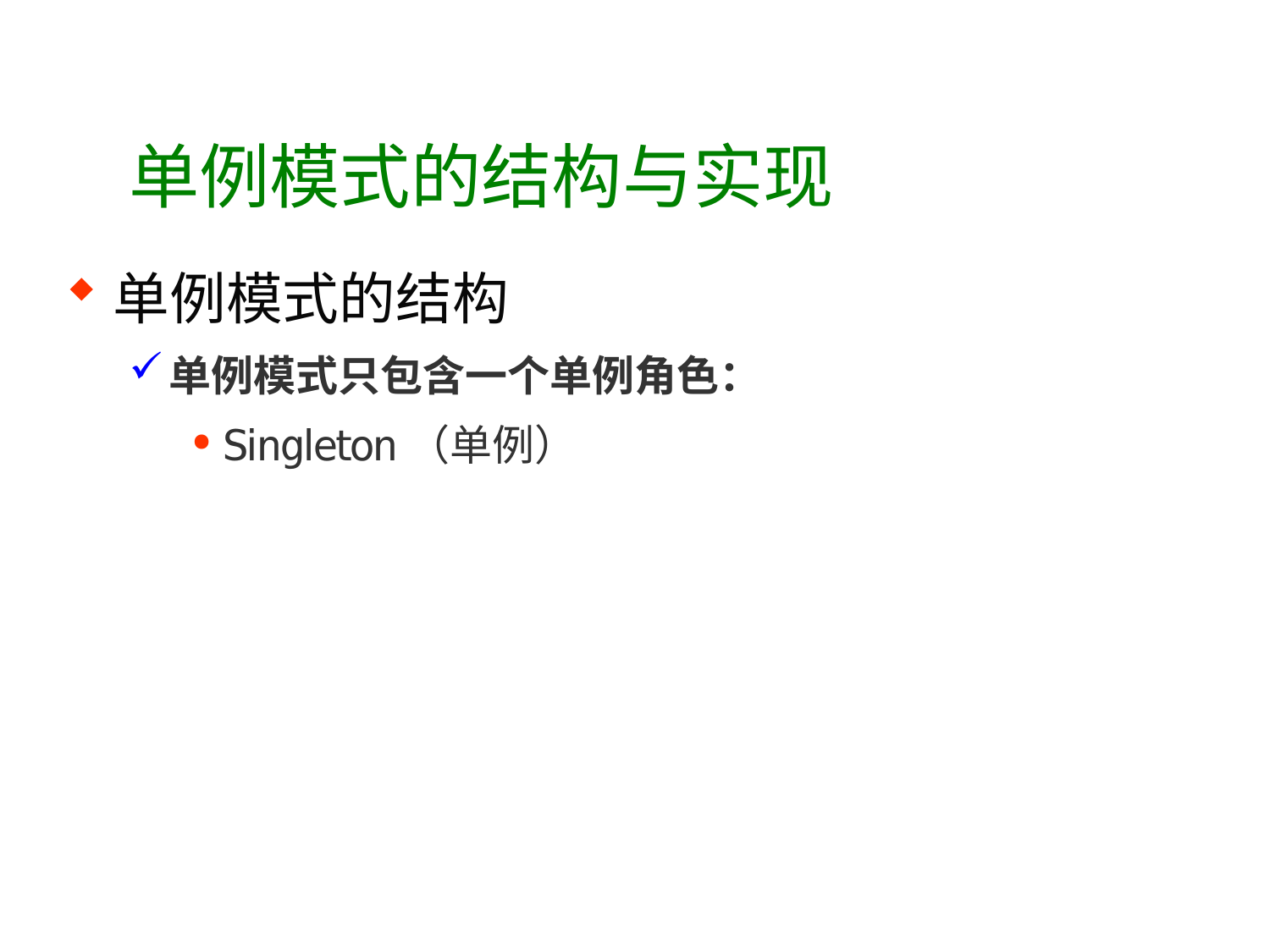

# 单例模式的结构与实现
单例模式的结构
单例模式只包含一个单例角色：
Singleton（单例）